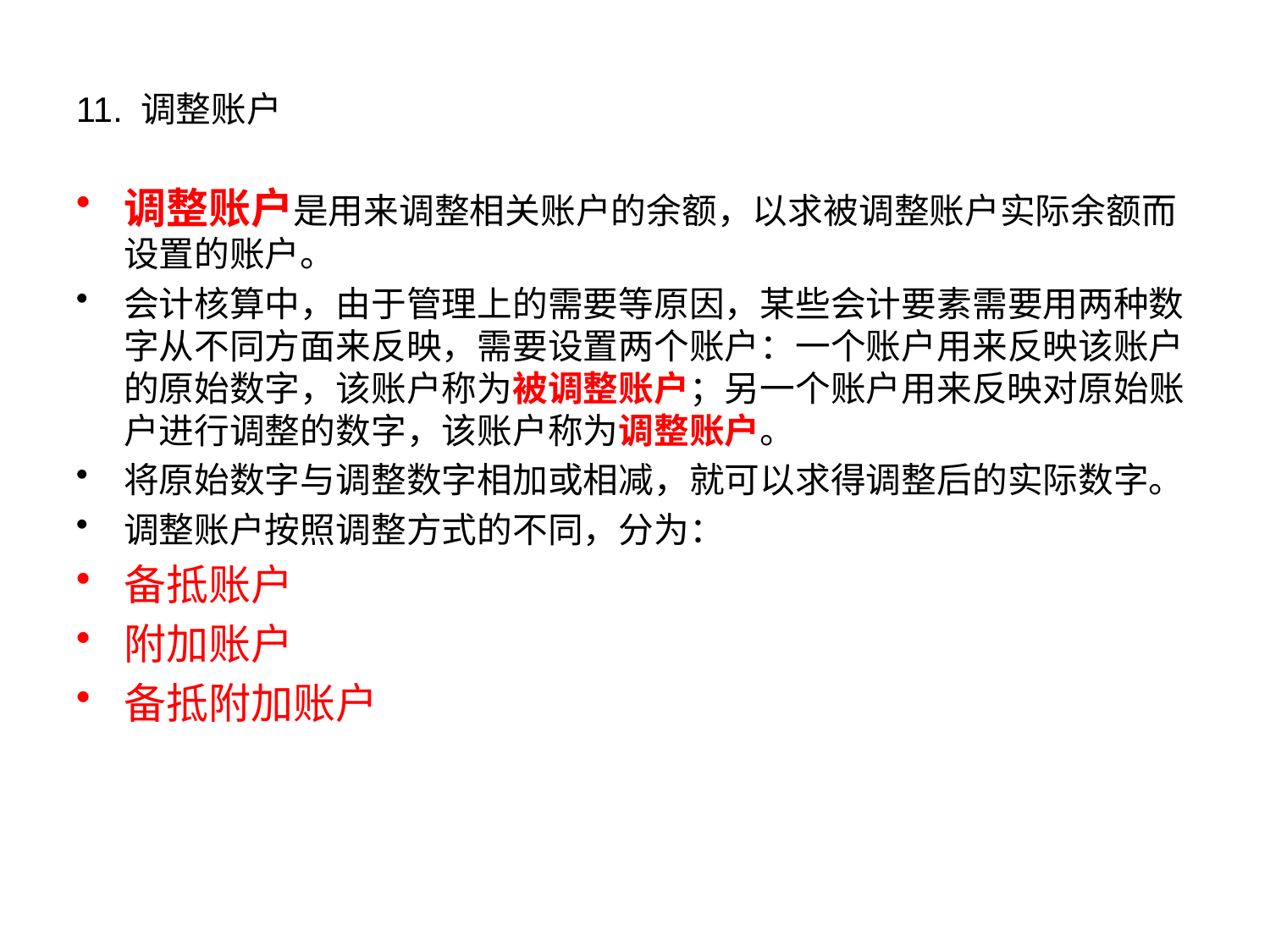

# 11. 调整账户
调整账户是用来调整相关账户的余额，以求被调整账户实际余额而设置的账户。
会计核算中，由于管理上的需要等原因，某些会计要素需要用两种数字从不同方面来反映，需要设置两个账户：一个账户用来反映该账户的原始数字，该账户称为被调整账户；另一个账户用来反映对原始账户进行调整的数字，该账户称为调整账户。
将原始数字与调整数字相加或相减，就可以求得调整后的实际数字。
调整账户按照调整方式的不同，分为：
备抵账户
附加账户
备抵附加账户

19